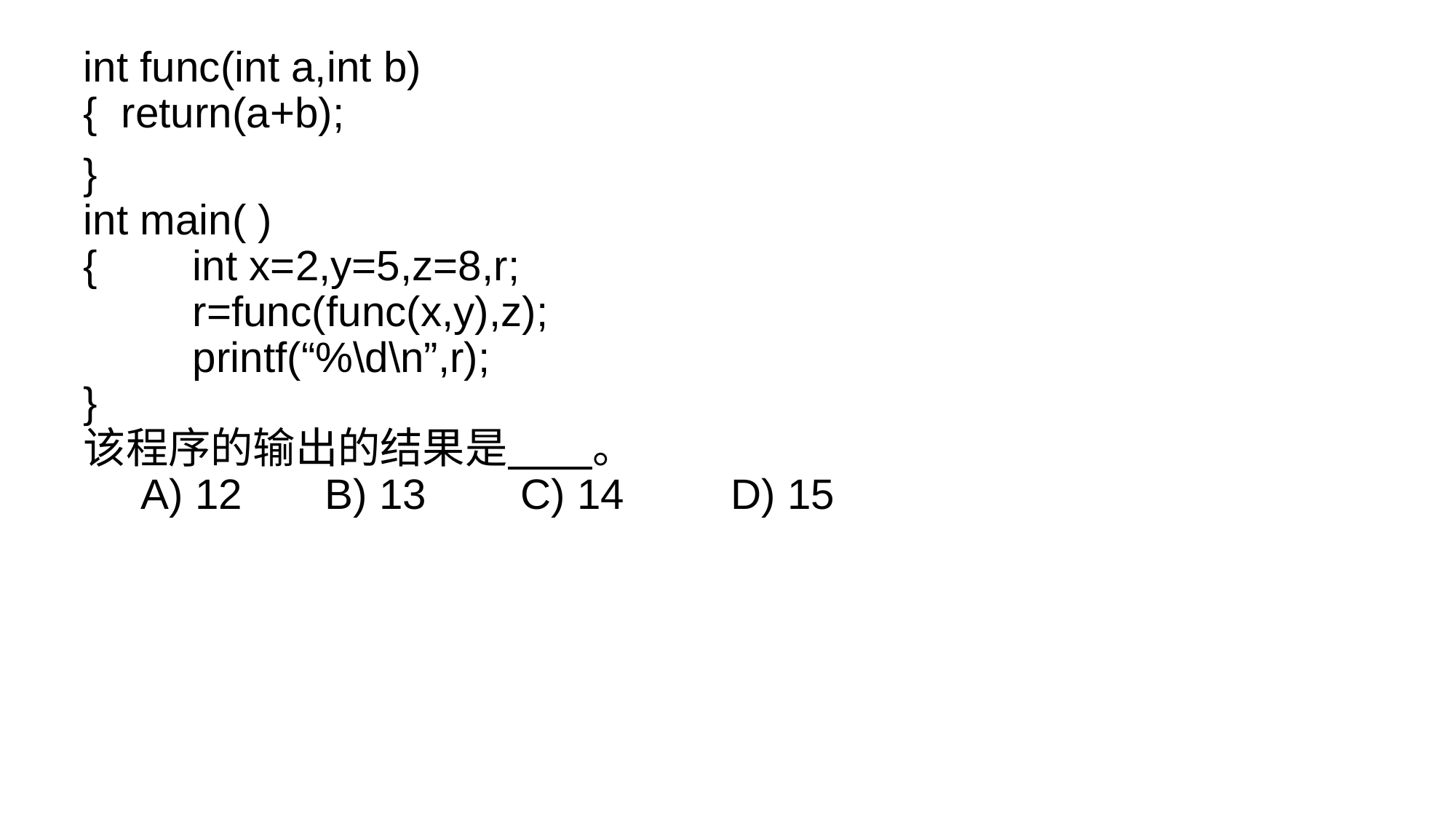

int func(int a,int b)
{  return(a+b);
}
int main( )
{  	int x=2,y=5,z=8,r;
	r=func(func(x,y),z);
	printf(“%\d\n”,r);
}
该程序的输出的结果是         。
     A) 12       B) 13        C) 14         D) 15